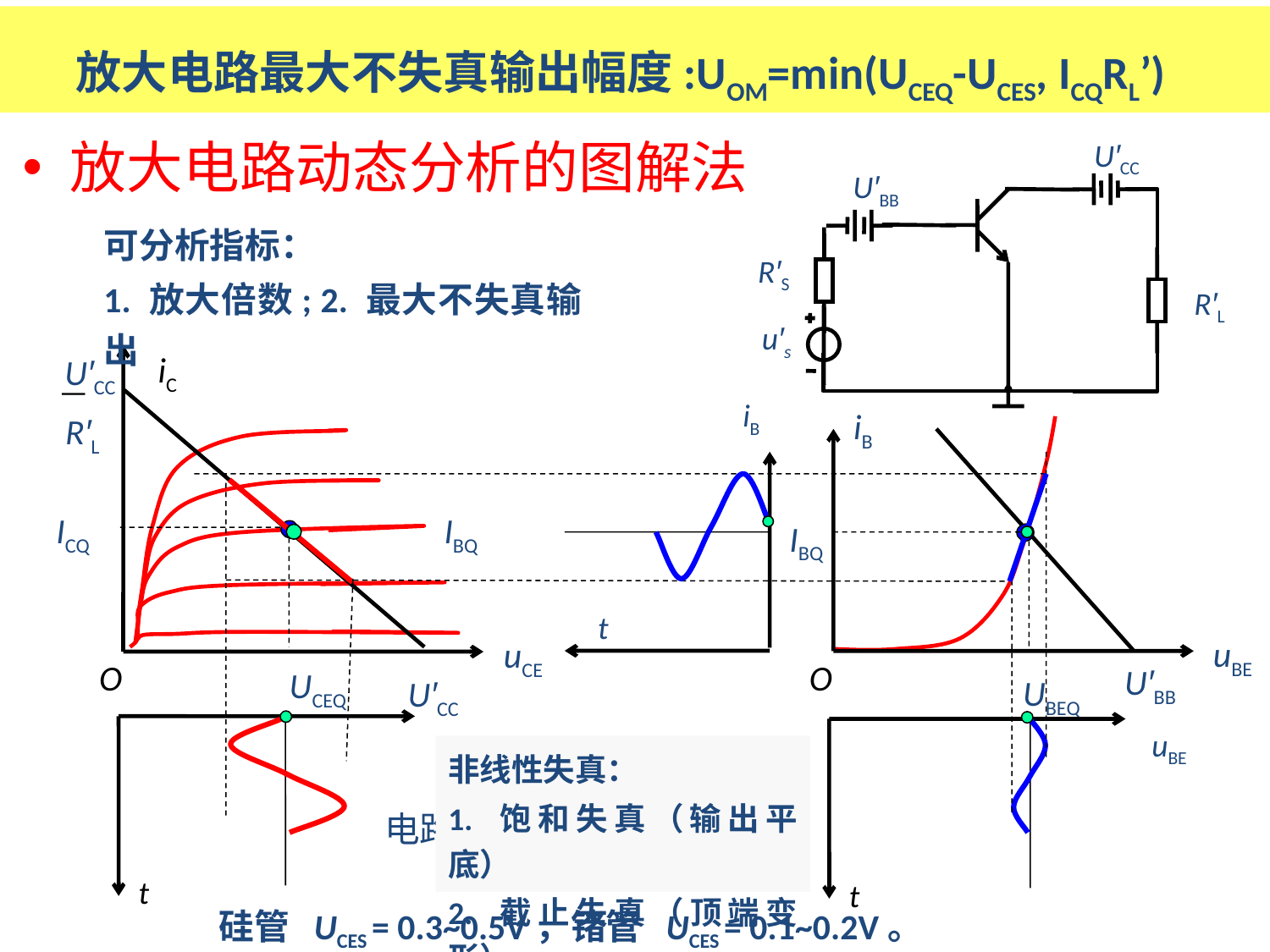

放大电路最大不失真输出幅度:UOM=min(UCEQ-UCES, ICQRL’)

硅管  UCES = 0.3~0.5V，锗管  UCES = 0.1~0.2V。
U′CC
U′BB

R′S

R′L
u′s

放大电路动态分析的图解法
可分析指标：
1. 放大倍数; 2. 最大不失真输出
iC

uCE
O
U′CC
—
R′L

U′CC
iB
iB

uBE
O

U′BB

ICQ
IBQ
IBQ

t
UCEQ

UBEQ
uCE
uBE

t
t

非线性失真：
1. 饱和失真（输出平底）
2. 截止失真（顶端变形）
电路实现了反相放大。